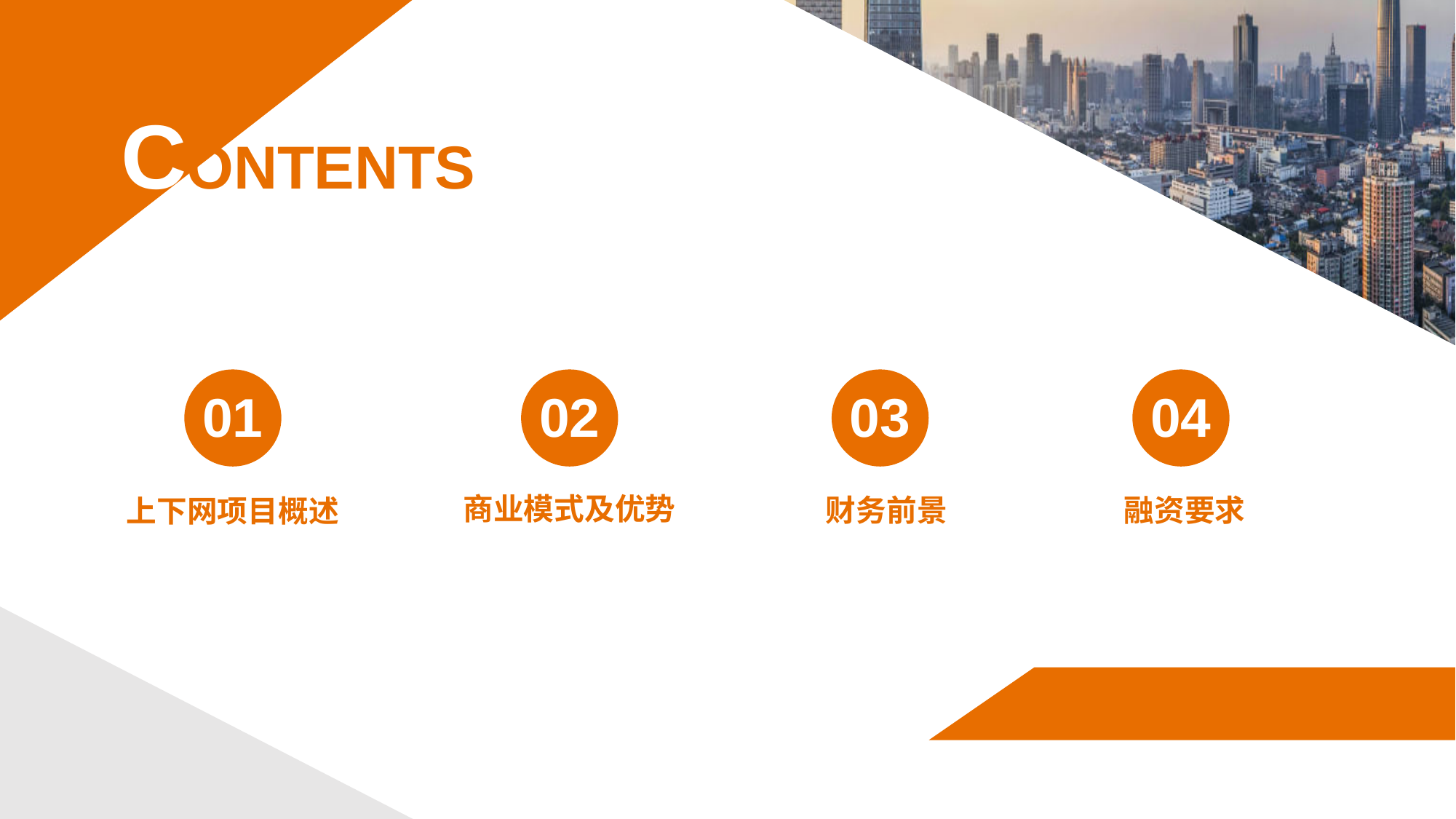

CONTENTS

01
上下网项目概述

02
商业模式及优势

03
财务前景

04
融资要求